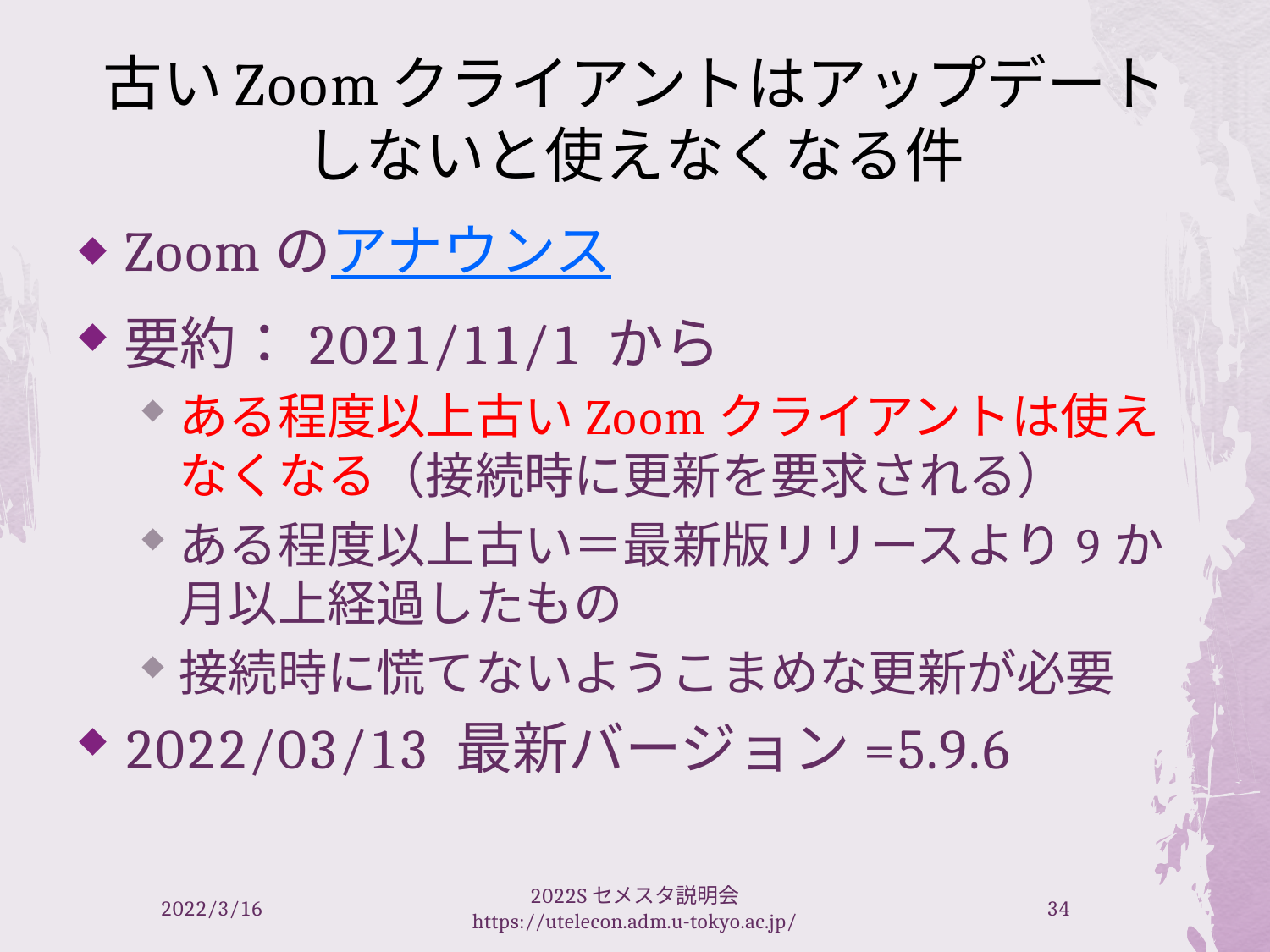

# 古いZoomクライアントはアップデートしないと使えなくなる件
Zoomのアナウンス
要約：2021/11/1 から
ある程度以上古いZoomクライアントは使えなくなる（接続時に更新を要求される）
ある程度以上古い＝最新版リリースより9か月以上経過したもの
接続時に慌てないようこまめな更新が必要
2022/03/13 最新バージョン=5.9.6
2022/3/16
2022Sセメスタ説明会 https://utelecon.adm.u-tokyo.ac.jp/
34